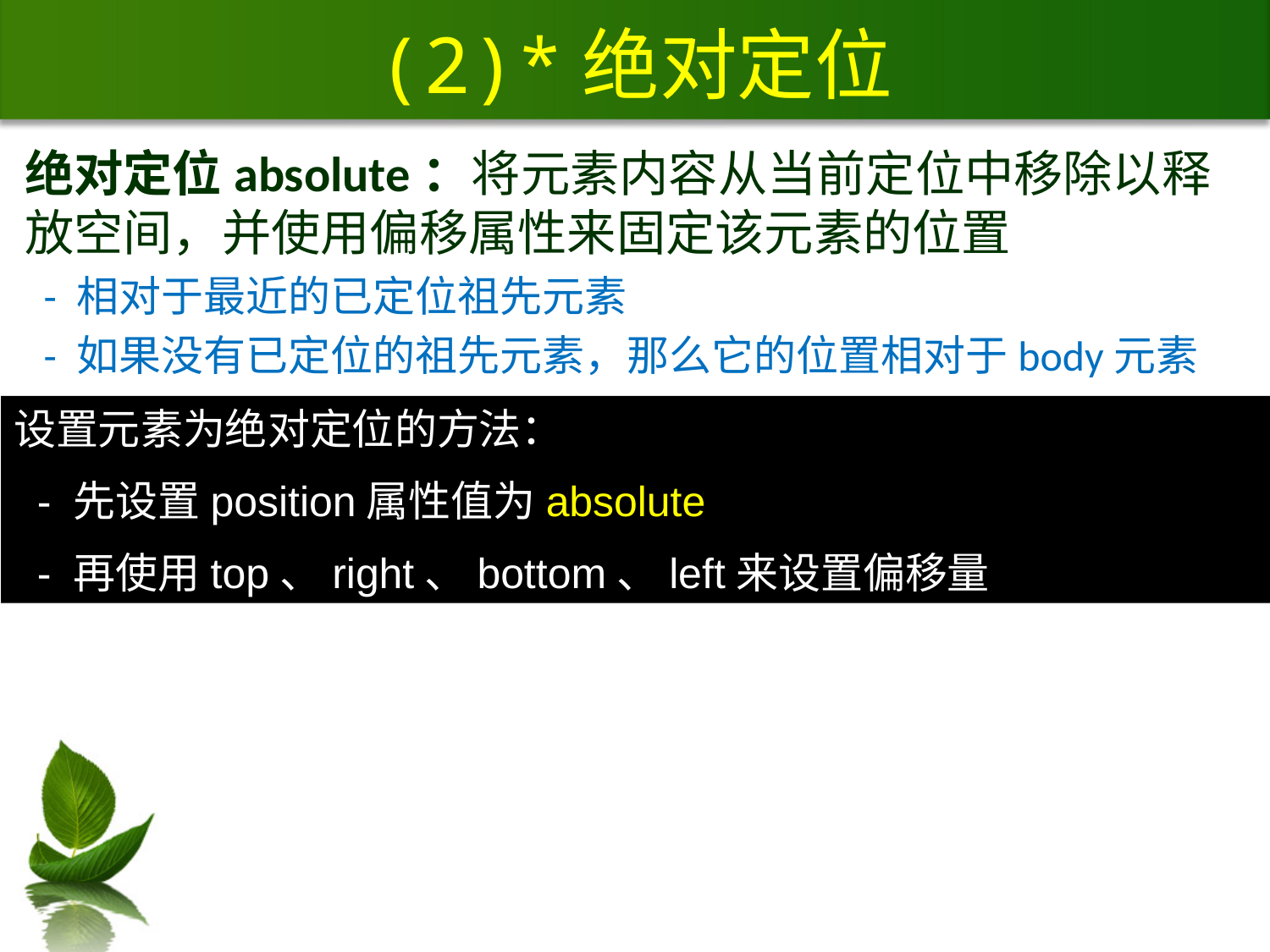

# (2)*绝对定位
绝对定位absolute：将元素内容从当前定位中移除以释放空间，并使用偏移属性来固定该元素的位置
  - 相对于最近的已定位祖先元素
  - 如果没有已定位的祖先元素，那么它的位置相对于body元素
设置元素为绝对定位的方法：
  - 先设置position属性值为absolute
  - 再使用top、right、bottom、left来设置偏移量